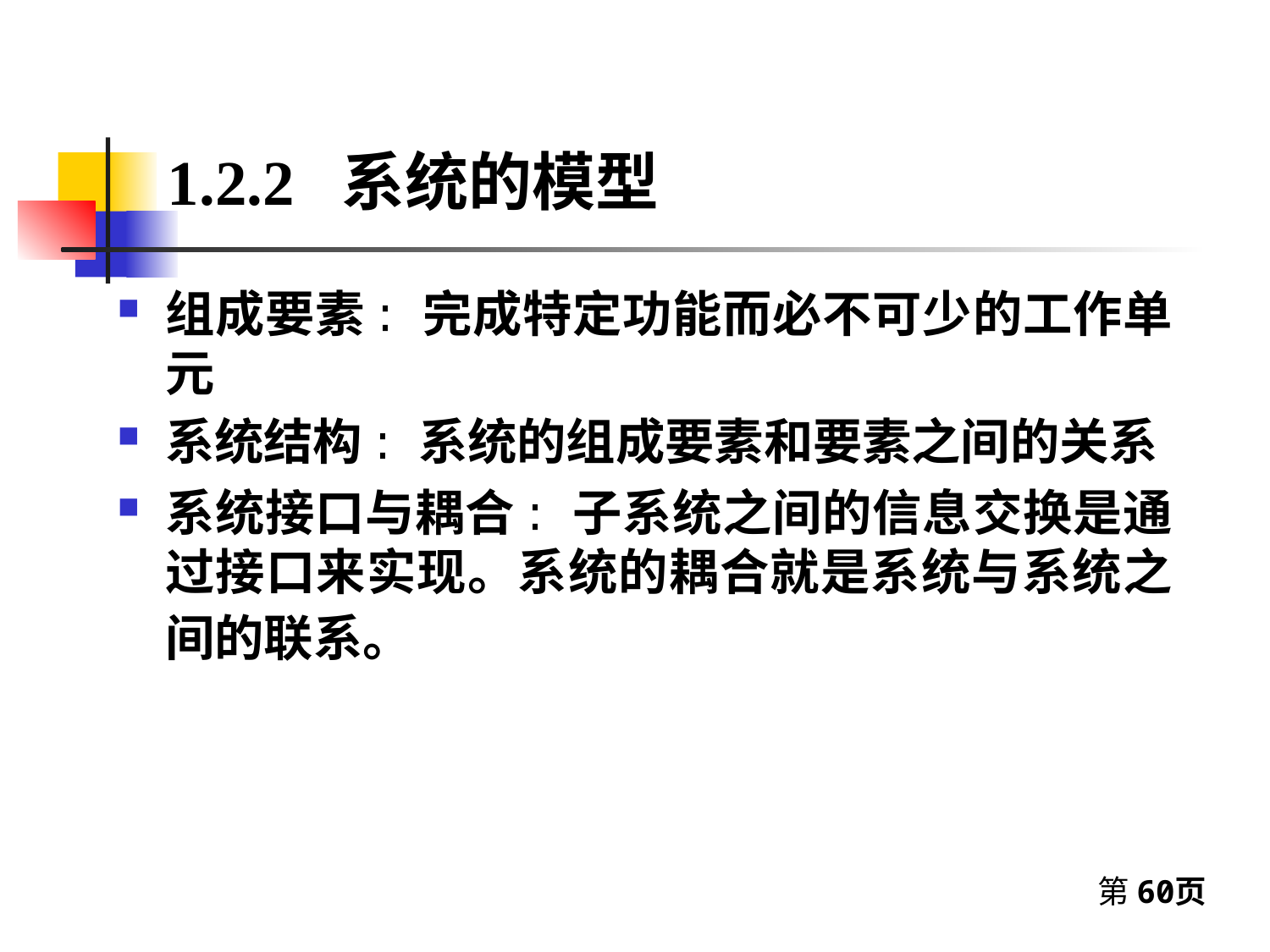

1.2.2  系统的模型
组成要素: 完成特定功能而必不可少的工作单元
系统结构: 系统的组成要素和要素之间的关系
系统接口与耦合: 子系统之间的信息交换是通过接口来实现。系统的耦合就是系统与系统之间的联系。